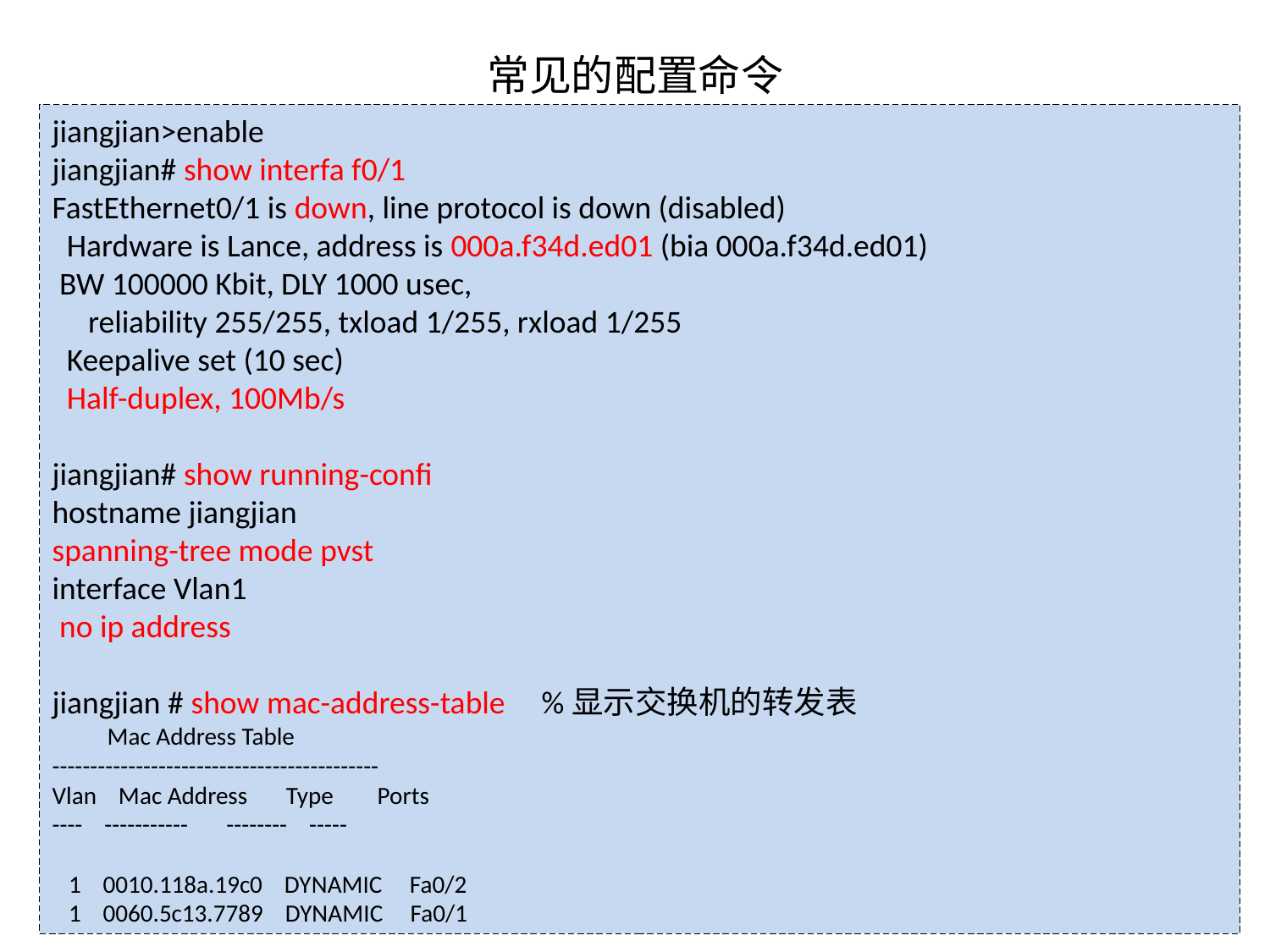

# 常见的配置命令
jiangjian>enable
jiangjian# show interfa f0/1
FastEthernet0/1 is down, line protocol is down (disabled)
  Hardware is Lance, address is 000a.f34d.ed01 (bia 000a.f34d.ed01)
 BW 100000 Kbit, DLY 1000 usec,
     reliability 255/255, txload 1/255, rxload 1/255
  Keepalive set (10 sec)
  Half-duplex, 100Mb/s

jiangjian# show running-confi
hostname jiangjian
spanning-tree mode pvst
interface Vlan1
 no ip address

jiangjian # show mac-address-table     %显示交换机的转发表
          Mac Address Table
-------------------------------------------
Vlan    Mac Address       Type        Ports
----    -----------       --------    -----

   1    0010.118a.19c0    DYNAMIC     Fa0/2
   1    0060.5c13.7789    DYNAMIC     Fa0/1